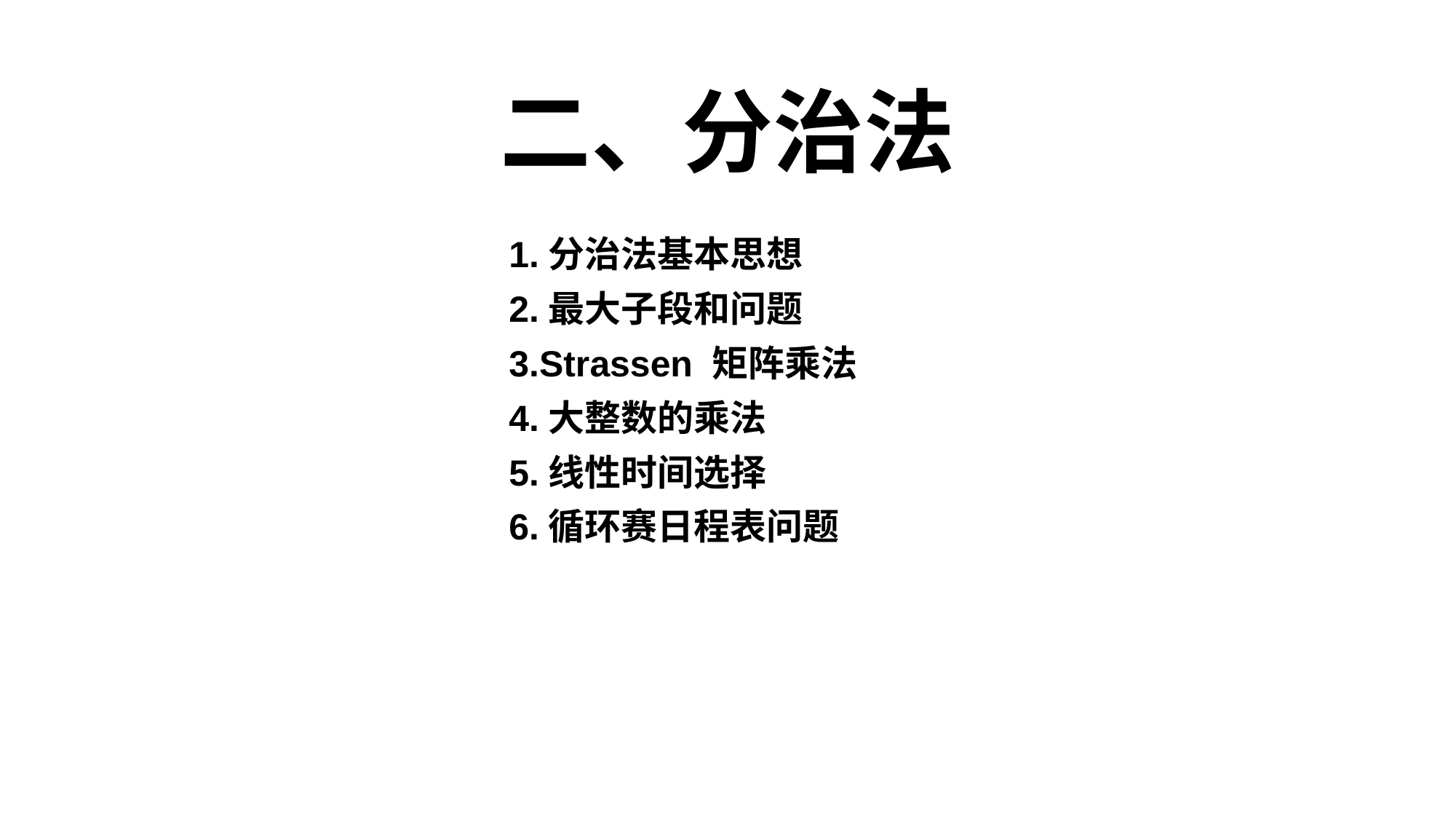

# 二、分治法
1.分治法基本思想
2.最大子段和问题
3.Strassen 矩阵乘法
4.大整数的乘法
5.线性时间选择
6.循环赛日程表问题